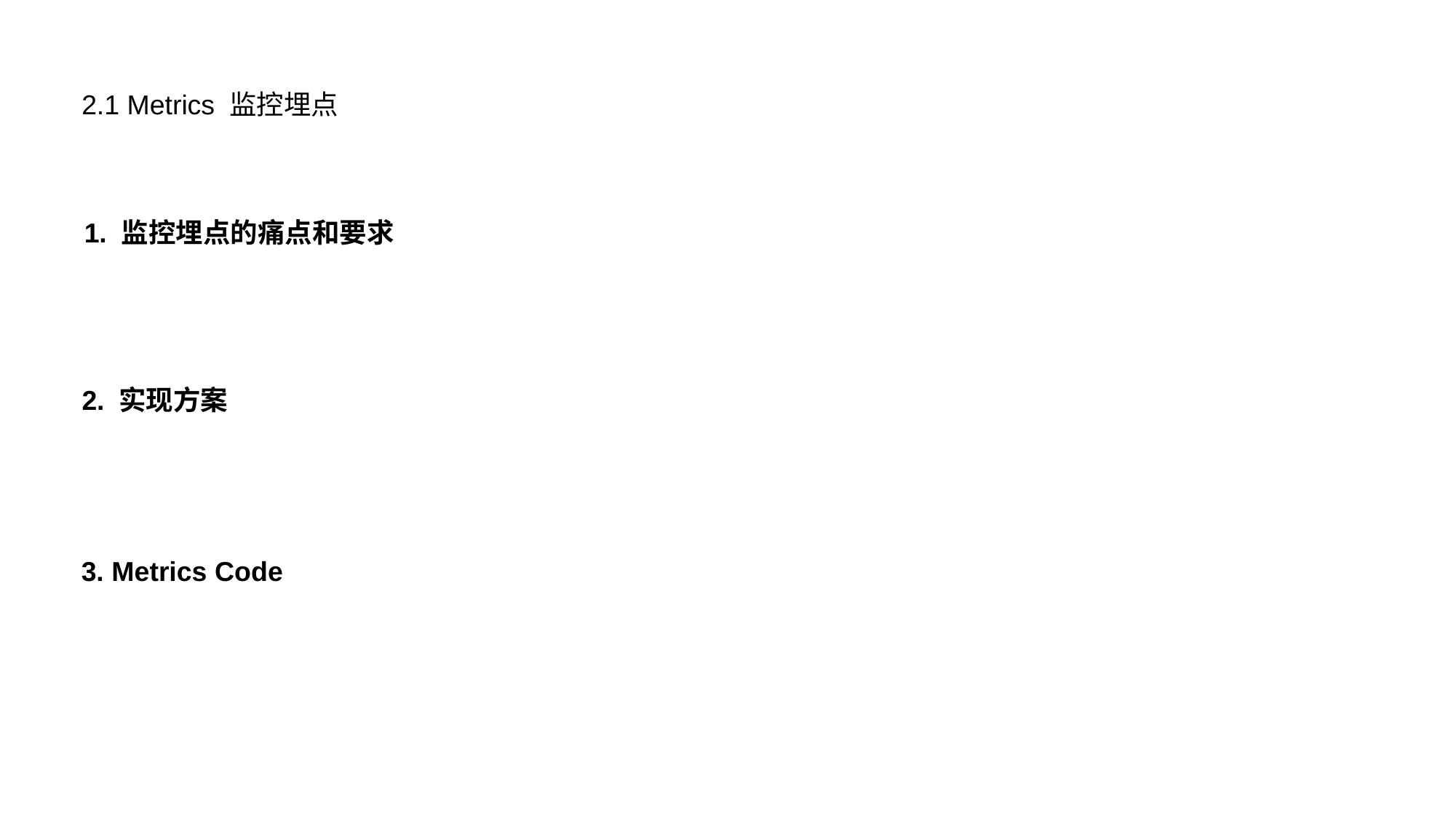

2.1 Metrics 监控埋点
1. 监控埋点的痛点和要求

2. 实现方案

3. Metrics Code